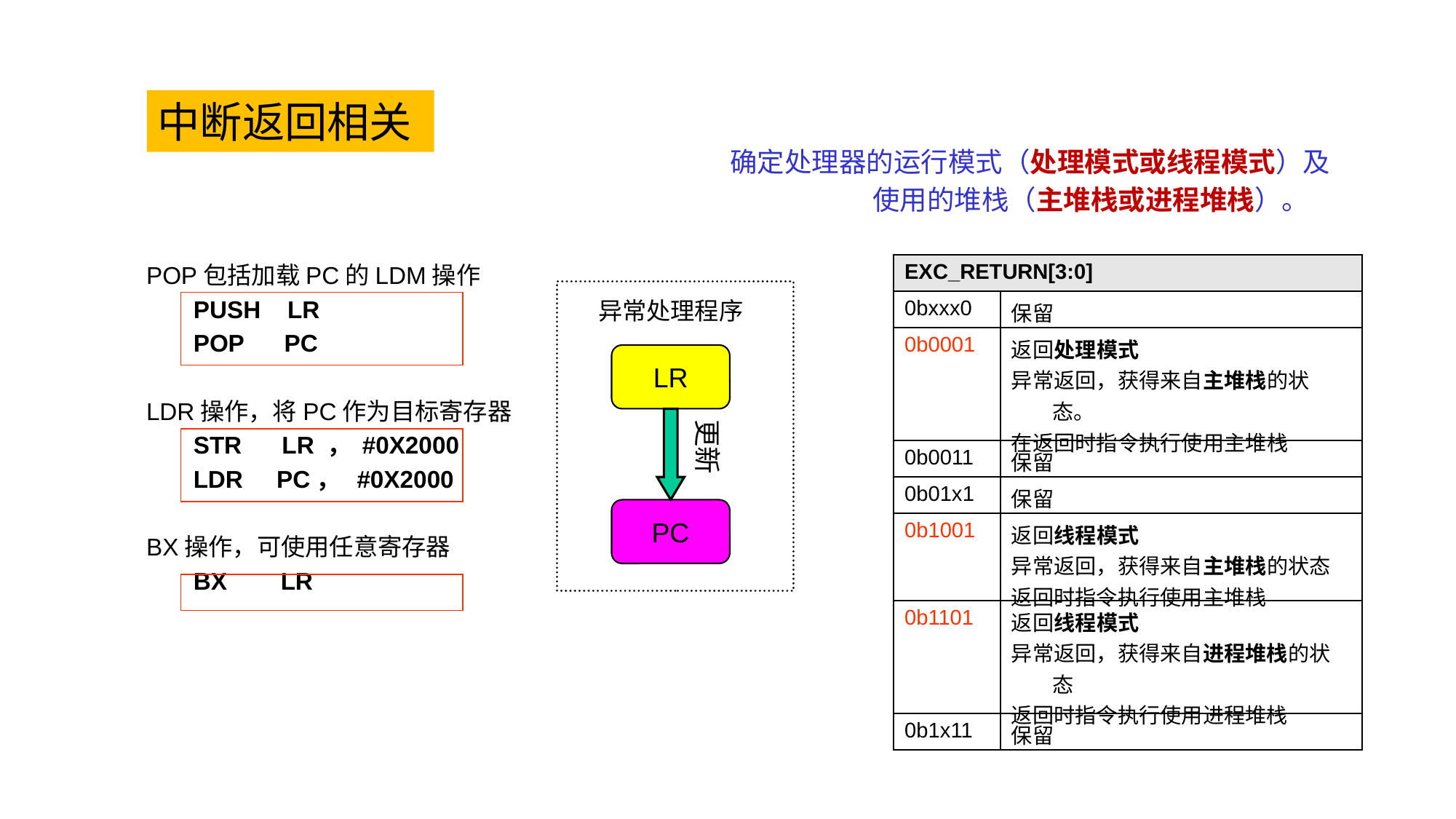

中断返回相关
确定处理器的运行模式（处理模式或线程模式）及
                      使用的堆栈（主堆栈或进程堆栈）。
POP包括加载PC的LDM操作
       PUSH    LR
       POP      PC

LDR操作，将PC作为目标寄存器
       STR      LR ， #0X2000
       LDR     PC，  #0X2000

BX操作，可使用任意寄存器
       BX        LR
| EXC\_RETURN[3:0] |  |
| --- | --- |
| 0bxxx0 | 保留 |
| 0b0001 | 返回处理模式 异常返回，获得来自主堆栈的状态。 在返回时指令执行使用主堆栈 |
| 0b0011 | 保留 |
| 0b01x1 | 保留 |
| 0b1001 | 返回线程模式 异常返回，获得来自主堆栈的状态 返回时指令执行使用主堆栈 |
| 0b1101 | 返回线程模式 异常返回，获得来自进程堆栈的状态 返回时指令执行使用进程堆栈 |
| 0b1x11 | 保留 |

异常处理程序
LR

PC

更新